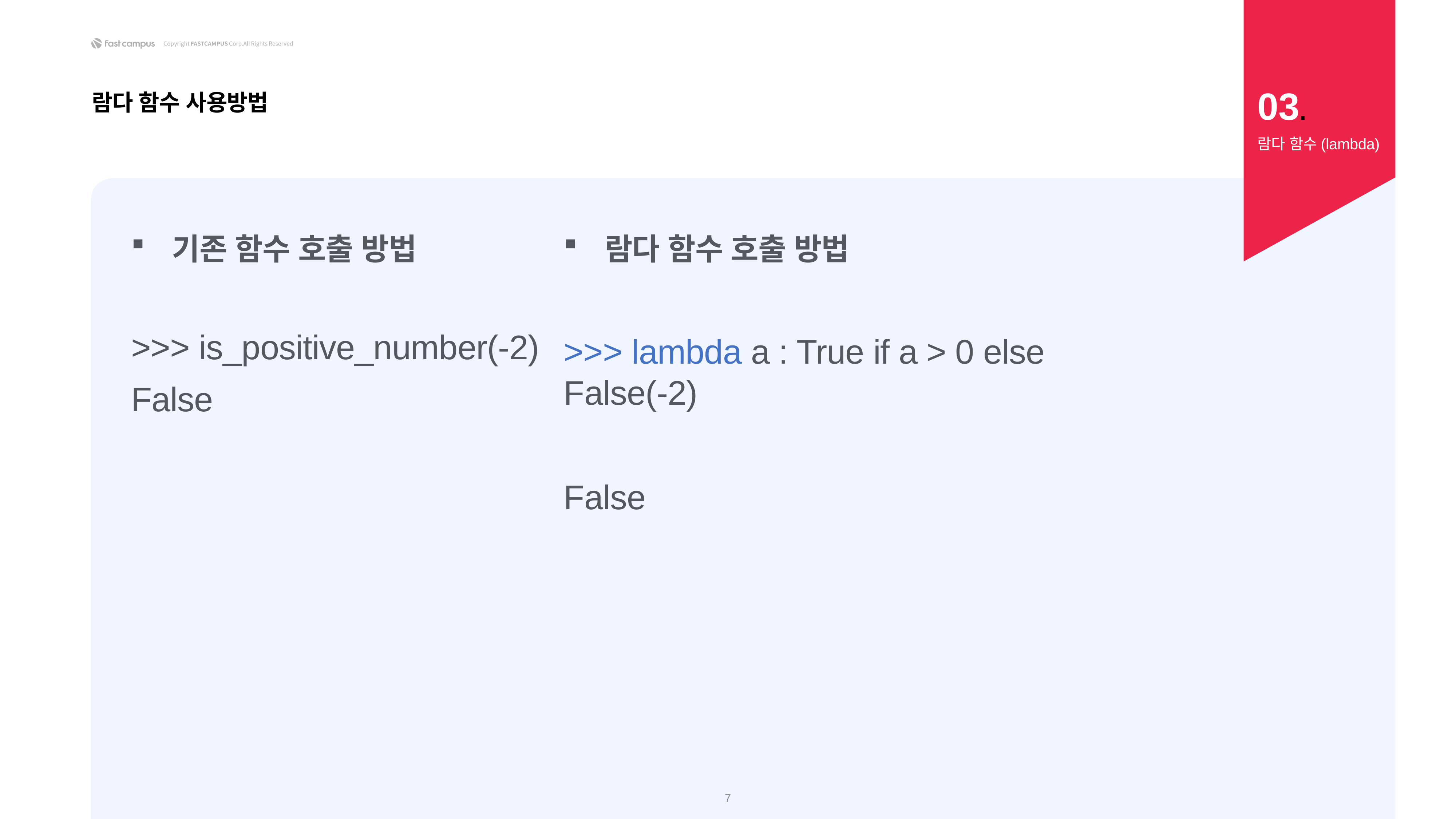

03.
람다 함수 사용방법
람다 함수(lambda)
기존 함수 호출 방법

>>> is_positive_number(-2)
False
람다 함수 호출 방법

>>> lambda a : True if a > 0 else False(-2)

False
7